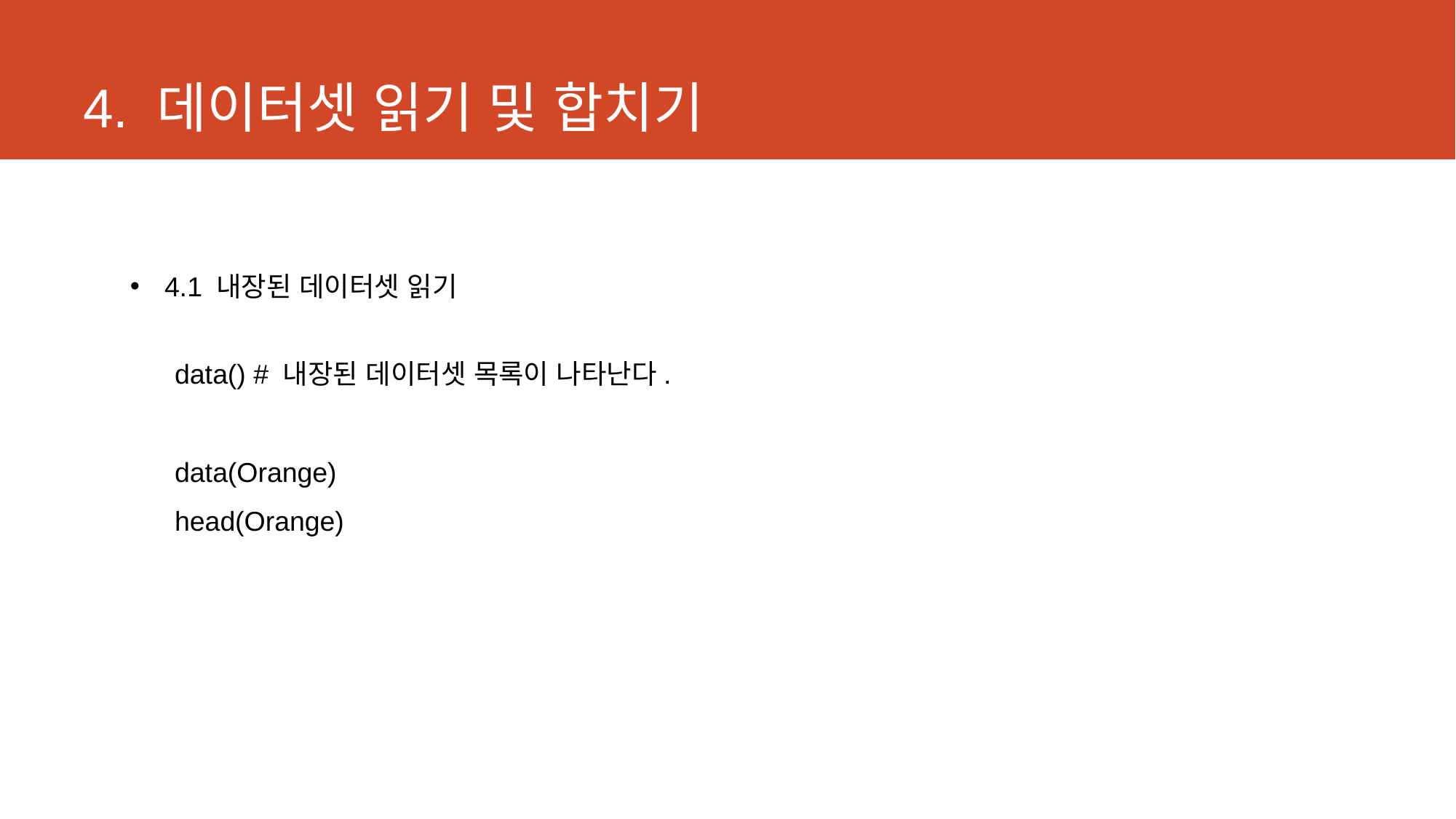

# 4. 데이터셋 읽기 및 합치기
4.1 내장된 데이터셋 읽기
data() # 내장된 데이터셋 목록이 나타난다.

data(Orange)
head(Orange)